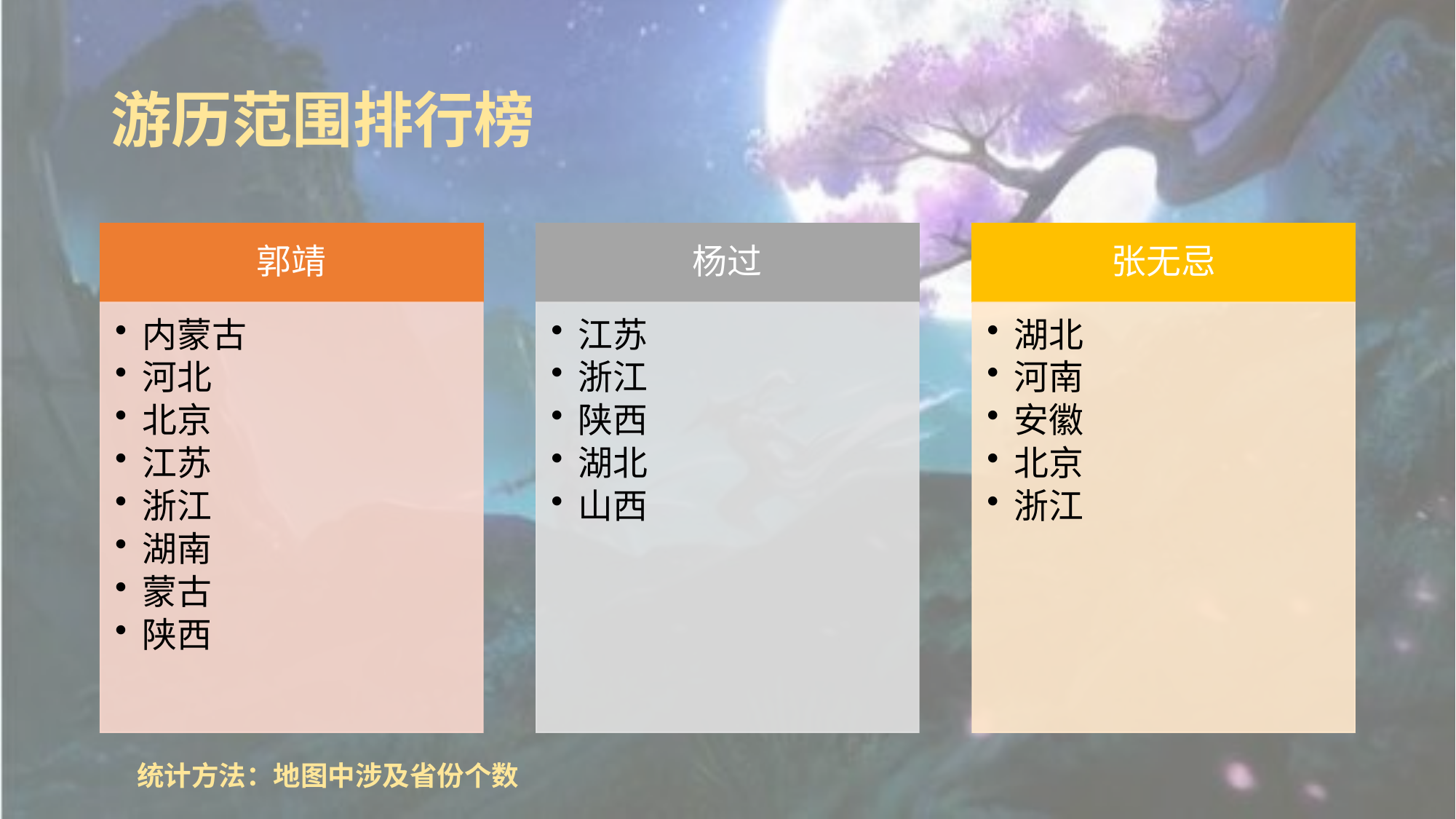

# 游历范围排行榜
郭靖
内蒙古
河北
北京
江苏
浙江
湖南
蒙古
陕西
杨过
江苏
浙江
陕西
湖北
山西
张无忌
湖北
河南
安徽
北京
浙江
统计方法：地图中涉及省份个数